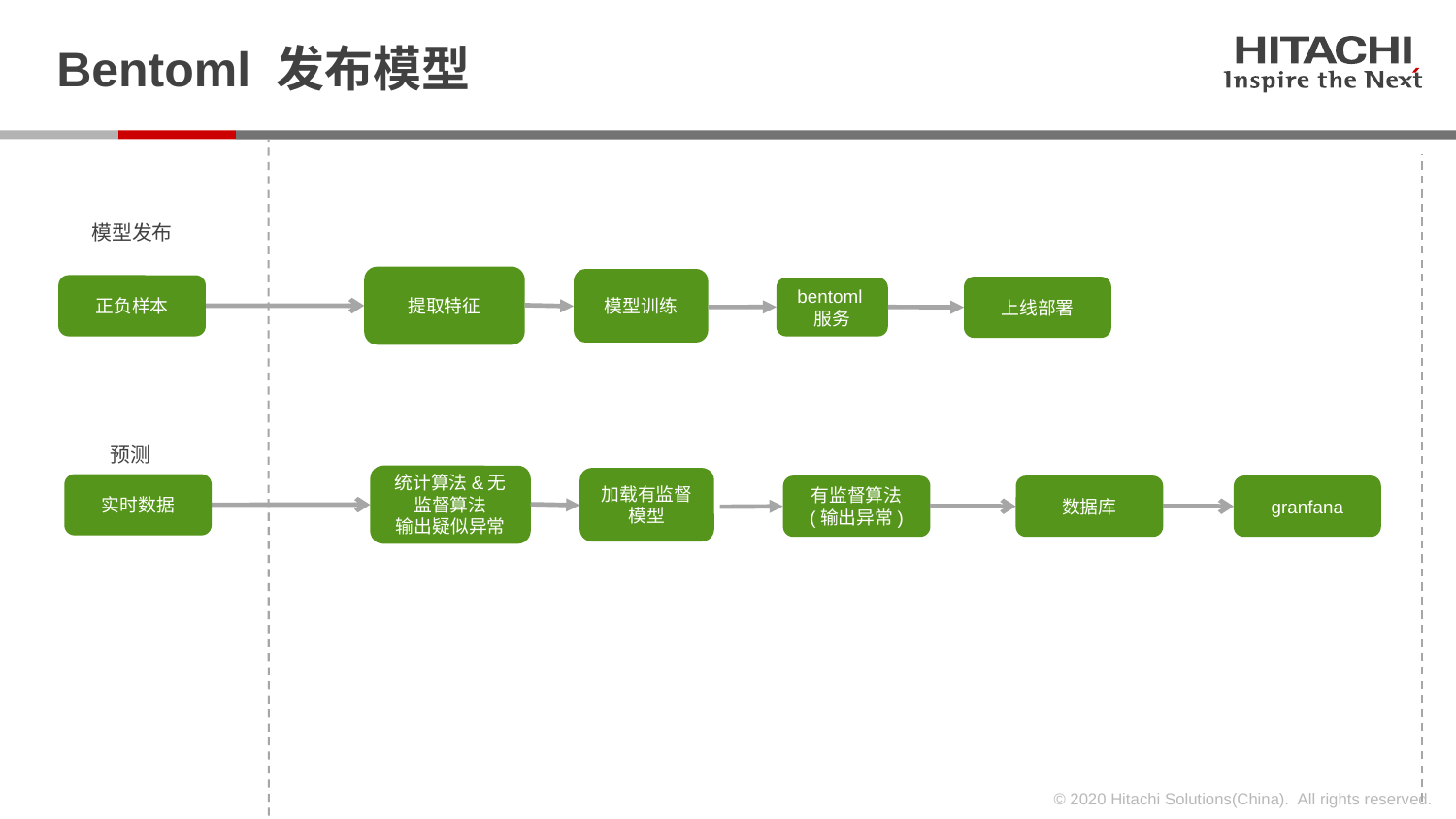

# Bentoml 发布模型
模型发布
提取特征
模型训练
正负样本
上线部署
bentoml服务
预测
统计算法&无监督算法
输出疑似异常
加载有监督模型
实时数据
有监督算法
(输出异常)
数据库
granfana